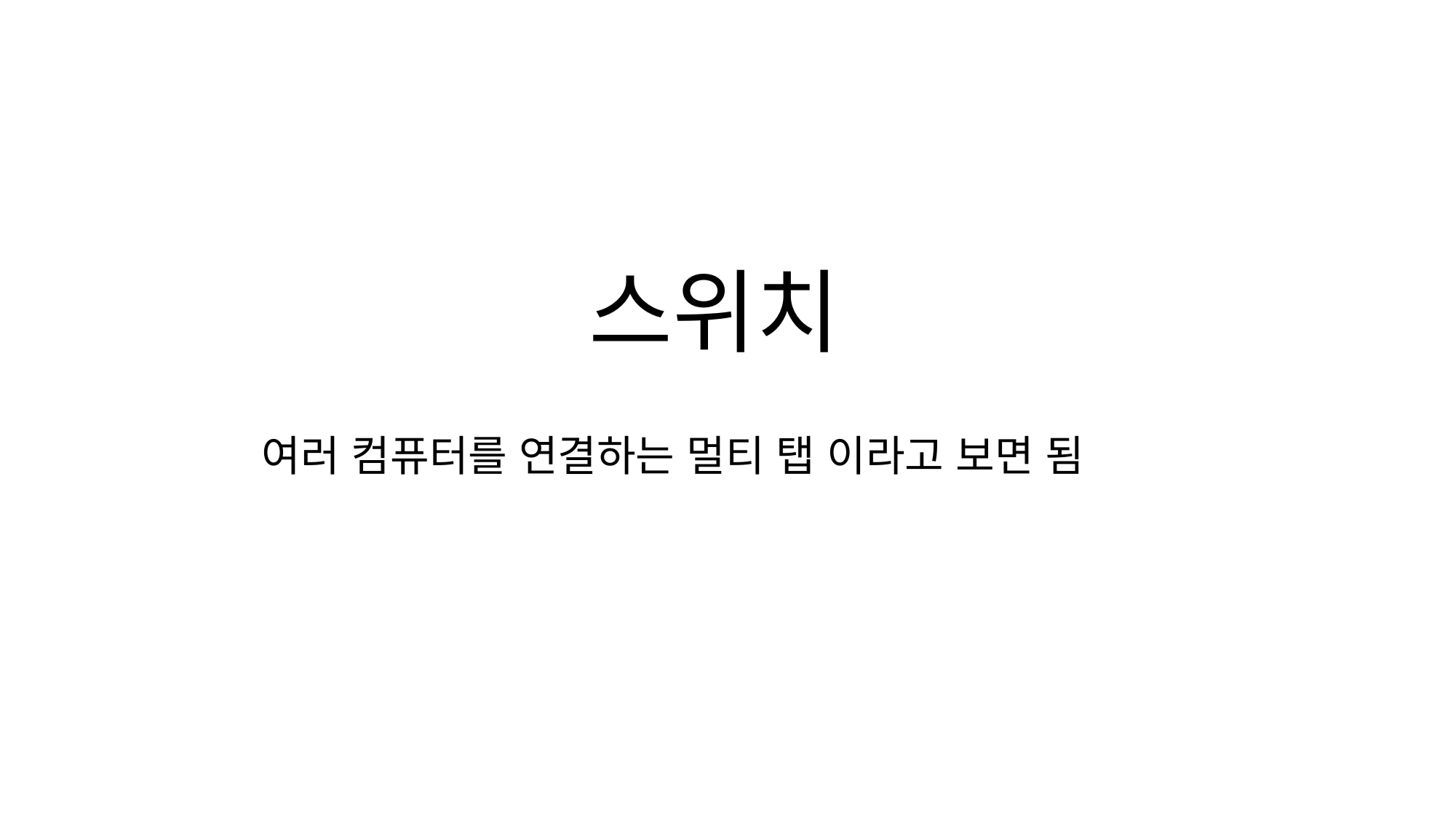

스위치

   	여러 컴퓨터를 연결하는 멀티 탭 이라고 보면 됨